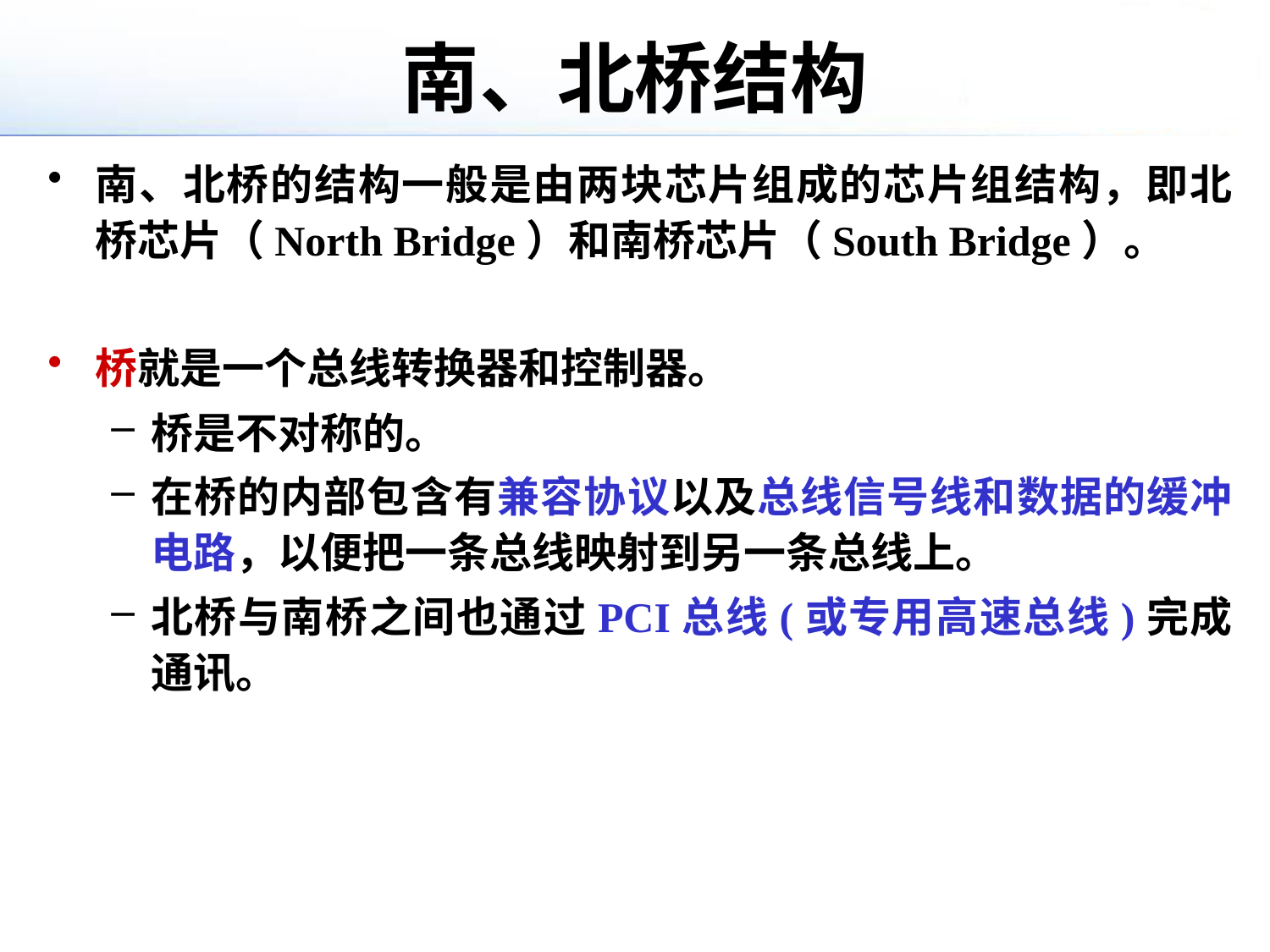

# 南、北桥结构
南、北桥的结构一般是由两块芯片组成的芯片组结构，即北桥芯片（North Bridge）和南桥芯片（South Bridge）。

桥就是一个总线转换器和控制器。
桥是不对称的。
在桥的内部包含有兼容协议以及总线信号线和数据的缓冲电路，以便把一条总线映射到另一条总线上。
北桥与南桥之间也通过PCI总线(或专用高速总线)完成通讯。